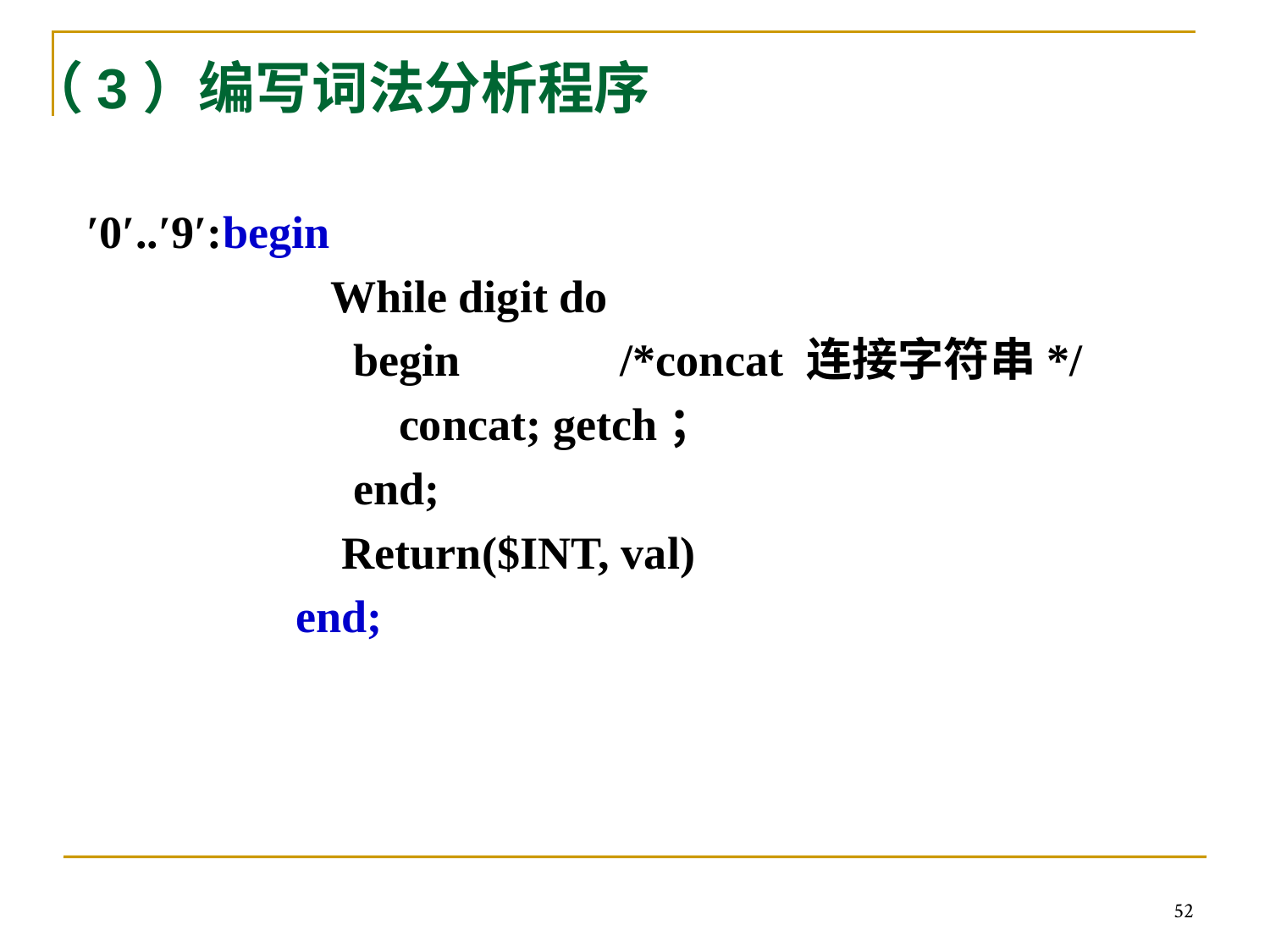

（3）编写词法分析程序
′0′..′9′:begin
     While digit do
       begin              /*concat 连接字符串*/
           concat; getch；
       end;
      Return($INT, val)
  end;
52